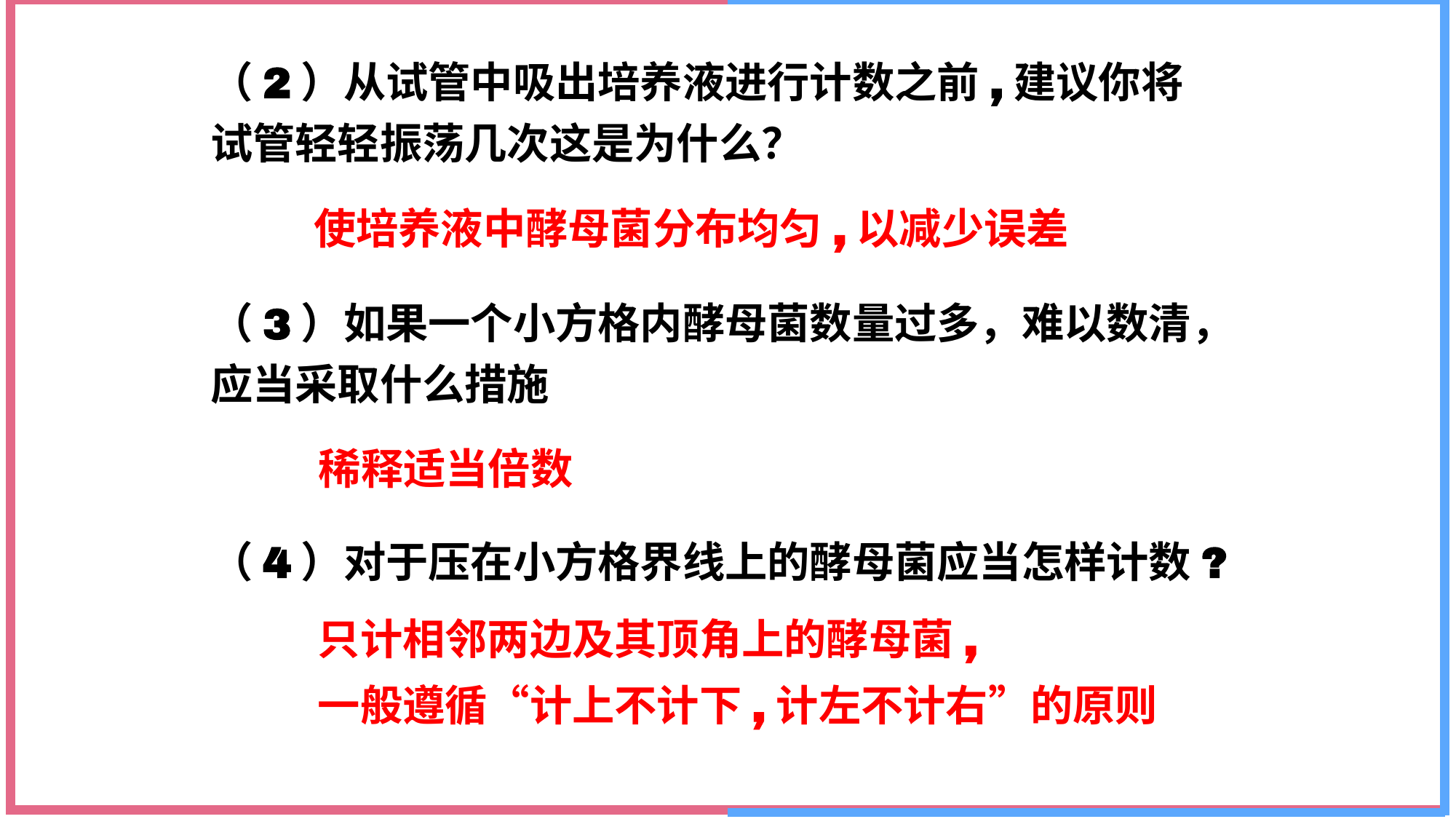

（2）从试管中吸出培养液进行计数之前,建议你将试管轻轻振荡几次这是为什么？
使培养液中酵母菌分布均匀,以减少误差
（3）如果一个小方格内酵母菌数量过多，难以数清，应当采取什么措施
稀释适当倍数
（4）对于压在小方格界线上的酵母菌应当怎样计数?
只计相邻两边及其顶角上的酵母菌,
一般遵循“计上不计下,计左不计右”的原则